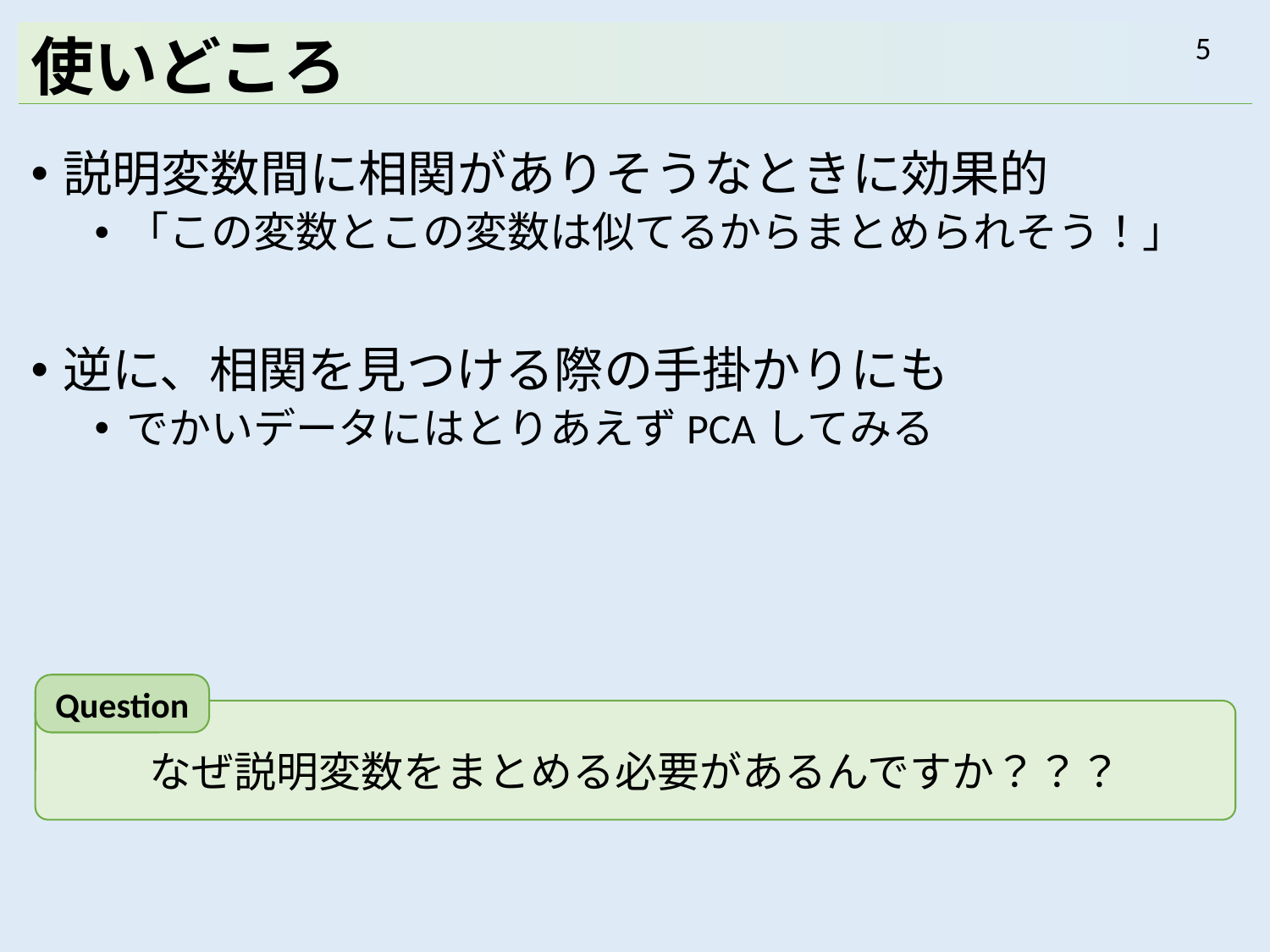

# 使いどころ
説明変数間に相関がありそうなときに効果的
「この変数とこの変数は似てるからまとめられそう！」

逆に、相関を見つける際の手掛かりにも
でかいデータにはとりあえずPCAしてみる

Question

なぜ説明変数をまとめる必要があるんですか？？？